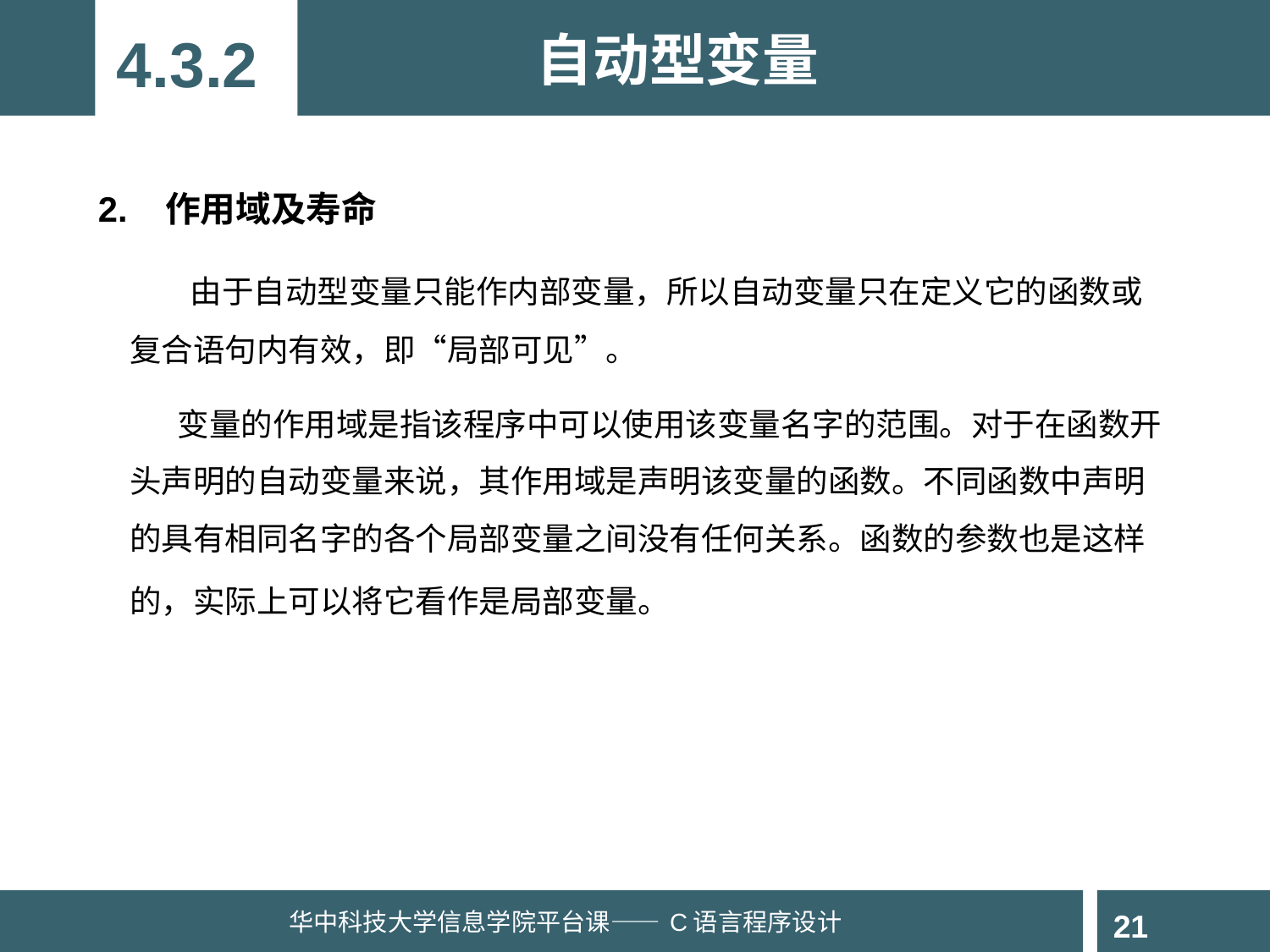

自动型变量
4.3.2
2.   作用域及寿命
	       由于自动型变量只能作内部变量，所以自动变量只在定义它的函数或复合语句内有效，即“局部可见”。
          变量的作用域是指该程序中可以使用该变量名字的范围。对于在函数开头声明的自动变量来说，其作用域是声明该变量的函数。不同函数中声明的具有相同名字的各个局部变量之间没有任何关系。函数的参数也是这样的，实际上可以将它看作是局部变量。